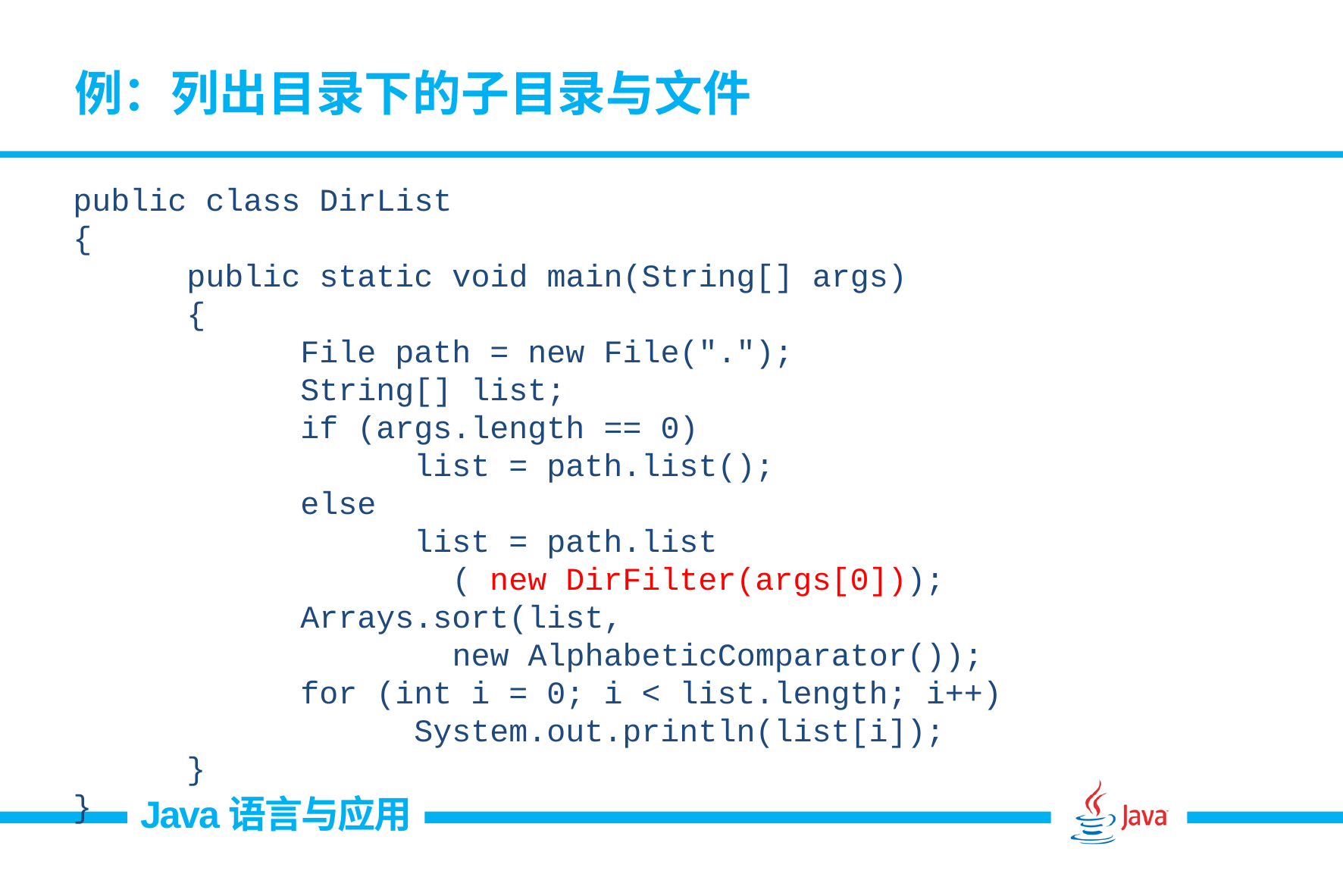

# 例：列出目录下的子目录与文件
public class DirList
{
	public static void main(String[] args)
	{
		File path = new File(".");
		String[] list;
		if (args.length == 0)
			list = path.list();
		else
			list = path.list
                    ( new DirFilter(args[0]));
		Arrays.sort(list,
                    new AlphabeticComparator());
		for (int i = 0; i < list.length; i++)
			System.out.println(list[i]);
	}
}
17